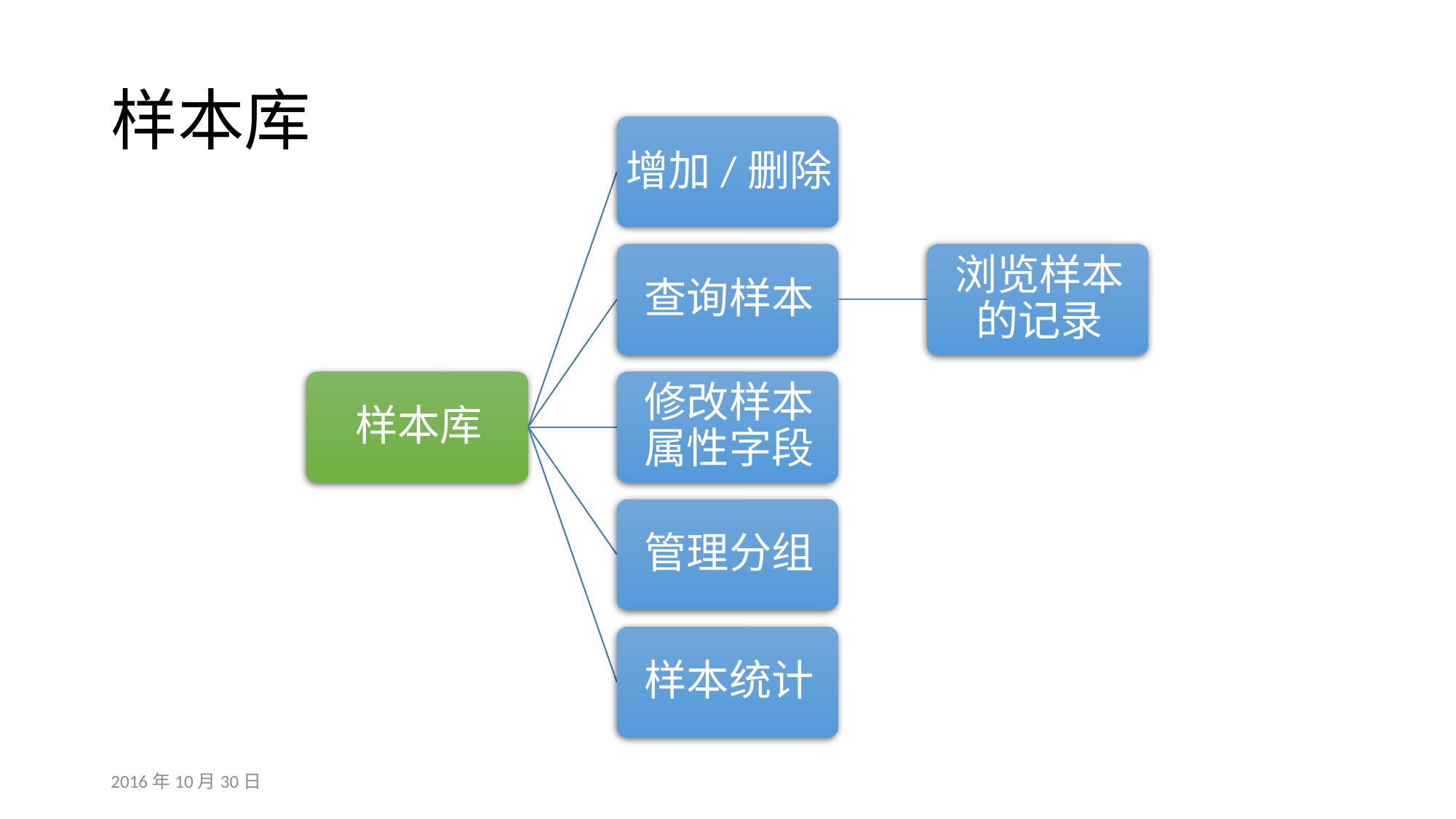

# 样本库
样本库

增加/删除

查询样本

浏览样本的记录

修改样本属性字段

管理分组

样本统计
2016年10月30日